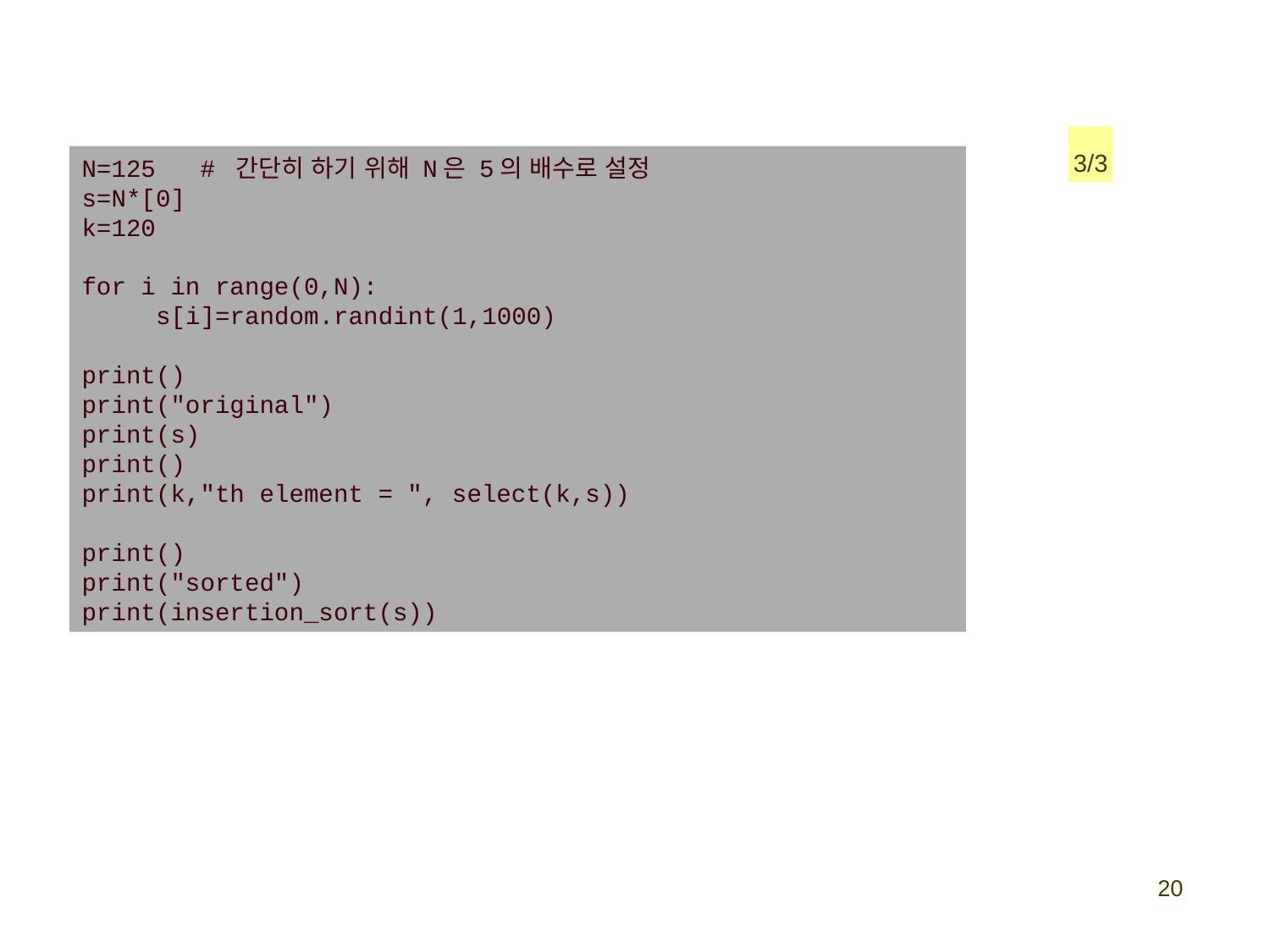

3/3
N=125   # 간단히 하기 위해 N은 5의 배수로 설정
s=N*[0]
k=120

for i in range(0,N):
     s[i]=random.randint(1,1000)

print()
print("original")
print(s)
print()
print(k,"th element = ", select(k,s))

print()
print("sorted")
print(insertion_sort(s))
20